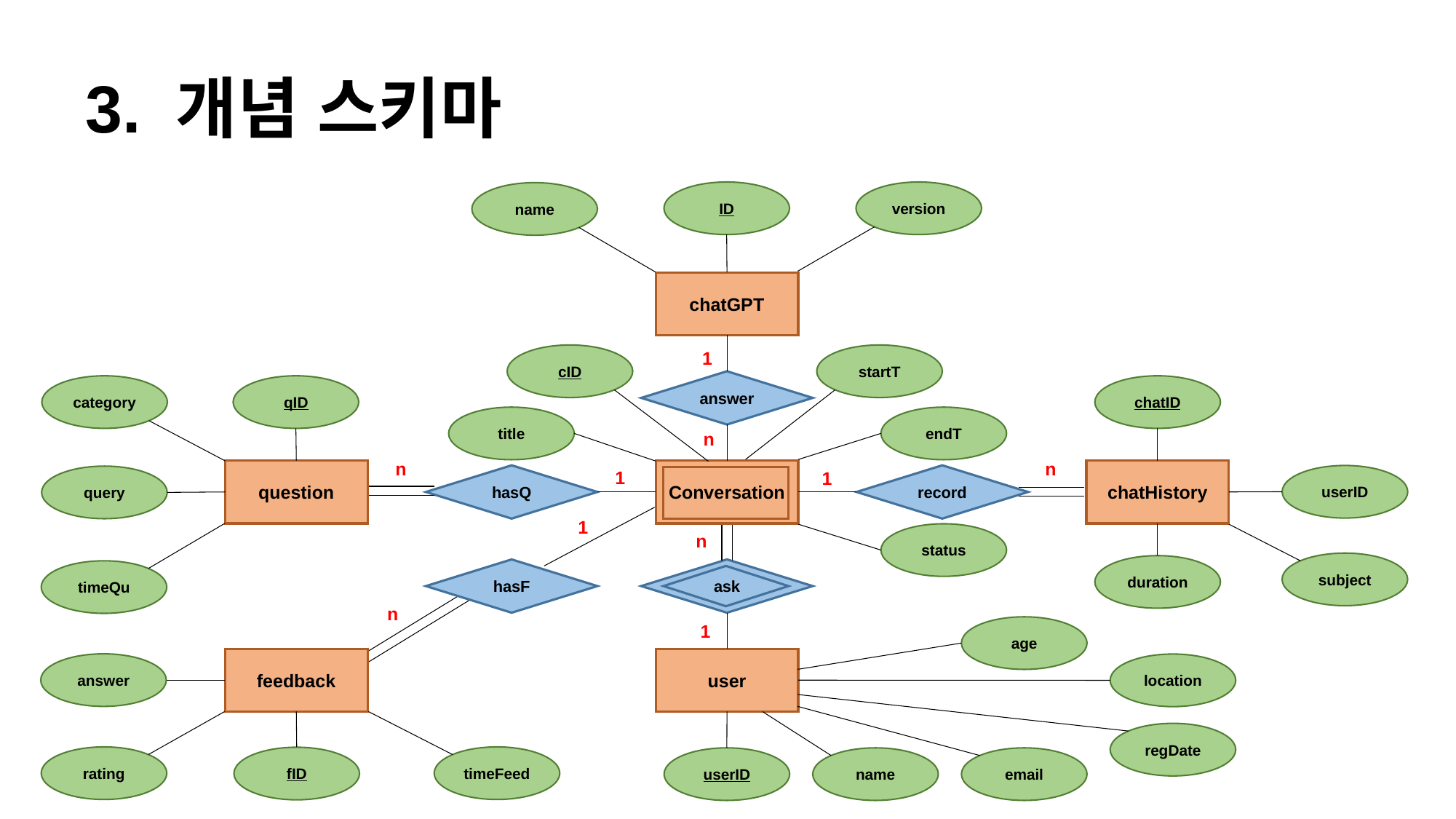

# 3. 개념 스키마
ID
version
name
chatGPT
startT
cID
answer
category
qID
chatID
title
endT
question
Conversation
chatHistory
hasQ
record
userID
query

status
subject
duration
hasF
ask
timeQu

age
feedback
user
answer
location
regDate
rating
timeFeed
fID
userID
name
email
1
n
n
n
1
1
1
n
n
1